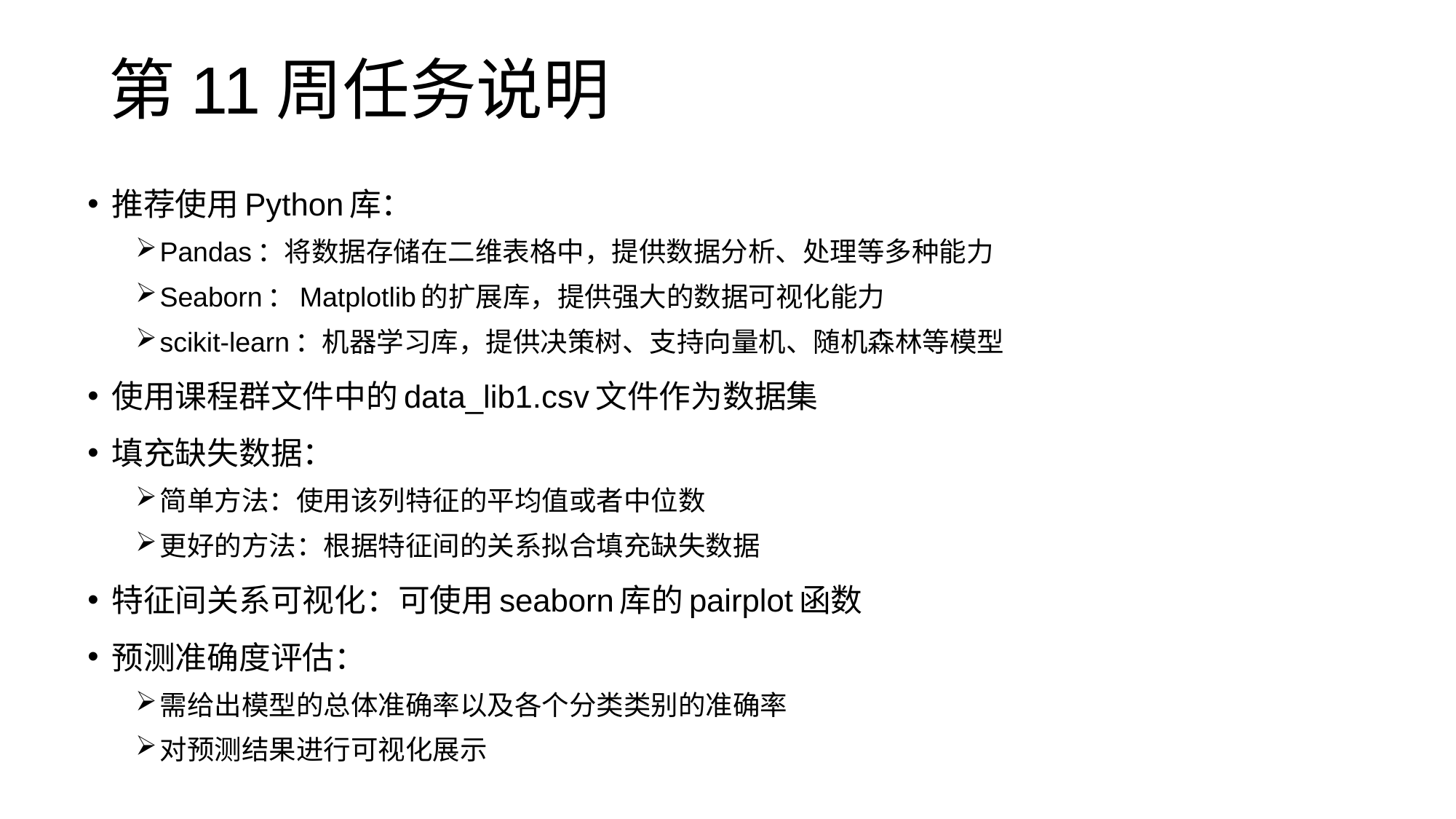

# 第11周任务说明
推荐使用Python库：
Pandas：将数据存储在二维表格中，提供数据分析、处理等多种能力
Seaborn：Matplotlib的扩展库，提供强大的数据可视化能力
scikit-learn：机器学习库，提供决策树、支持向量机、随机森林等模型
使用课程群文件中的data_lib1.csv文件作为数据集
填充缺失数据：
简单方法：使用该列特征的平均值或者中位数
更好的方法：根据特征间的关系拟合填充缺失数据
特征间关系可视化：可使用seaborn库的pairplot函数
预测准确度评估：
需给出模型的总体准确率以及各个分类类别的准确率
对预测结果进行可视化展示